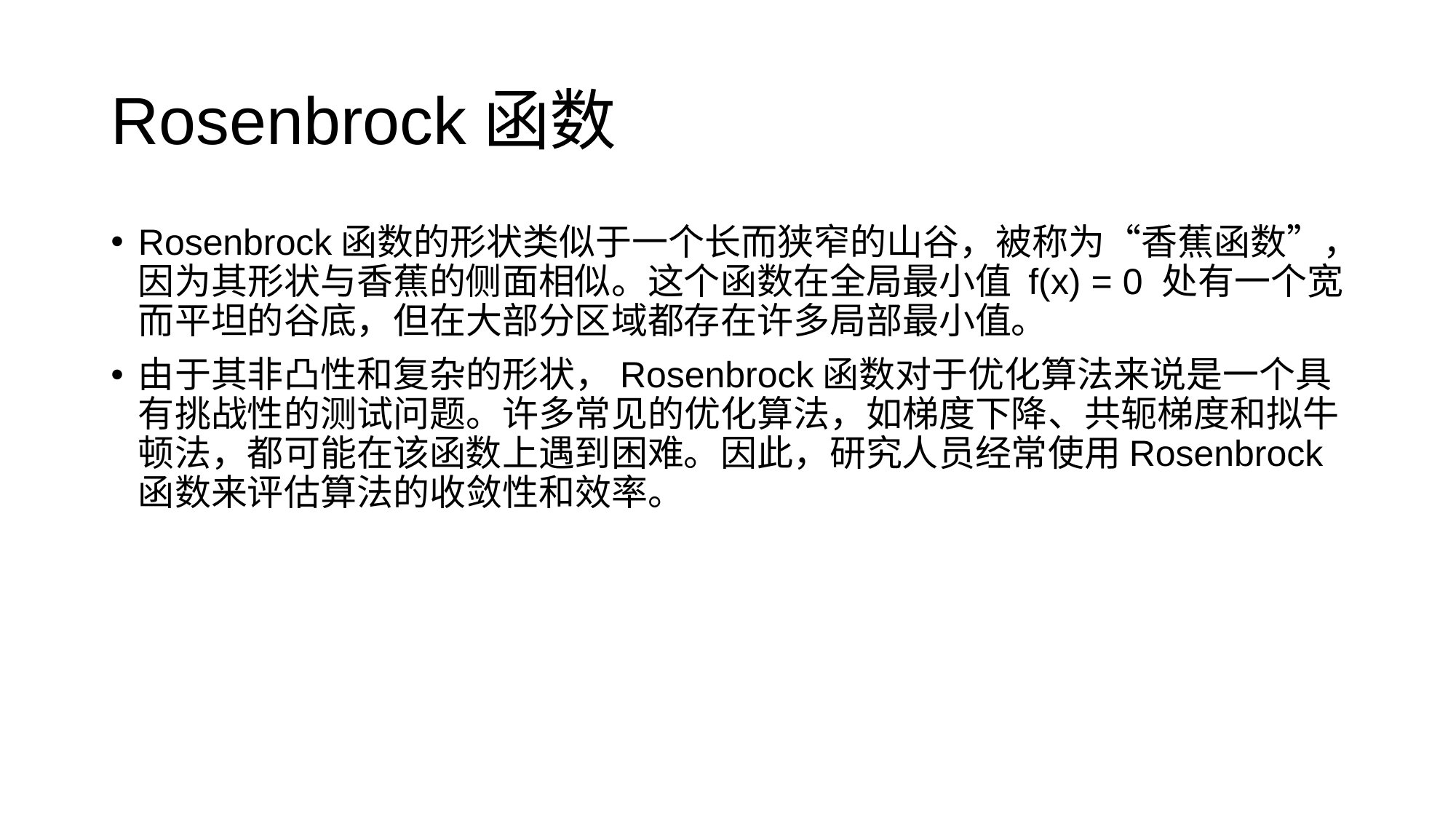

# Rosenbrock函数
Rosenbrock函数的形状类似于一个长而狭窄的山谷，被称为“香蕉函数”，因为其形状与香蕉的侧面相似。这个函数在全局最小值 f(x) = 0 处有一个宽而平坦的谷底，但在大部分区域都存在许多局部最小值。
由于其非凸性和复杂的形状，Rosenbrock函数对于优化算法来说是一个具有挑战性的测试问题。许多常见的优化算法，如梯度下降、共轭梯度和拟牛顿法，都可能在该函数上遇到困难。因此，研究人员经常使用Rosenbrock函数来评估算法的收敛性和效率。